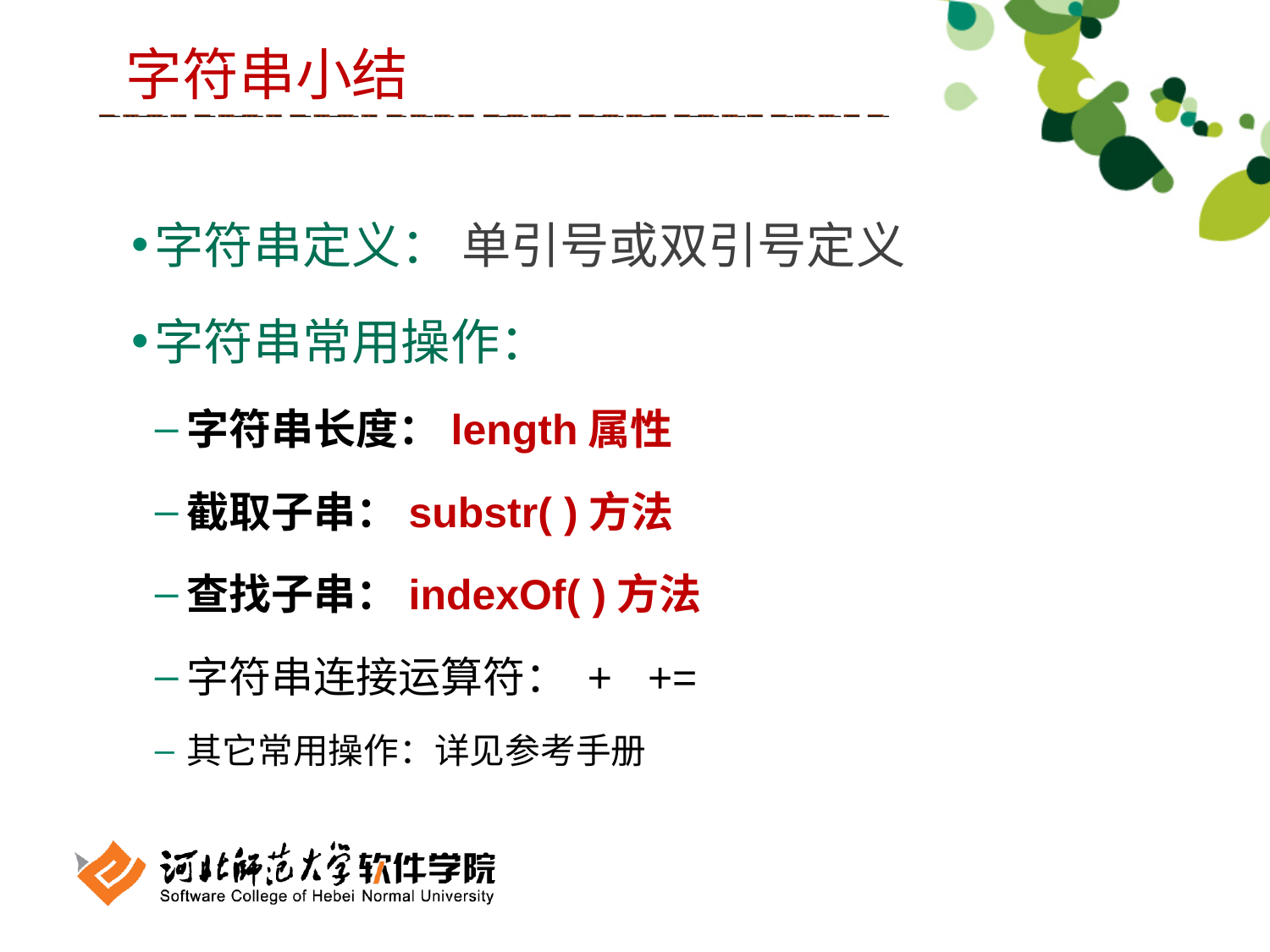

字符串小结
字符串定义： 单引号或双引号定义
字符串常用操作：
字符串长度：length属性
截取子串：substr( )方法
查找子串：indexOf( )方法
字符串连接运算符： +   +=
其它常用操作：详见参考手册